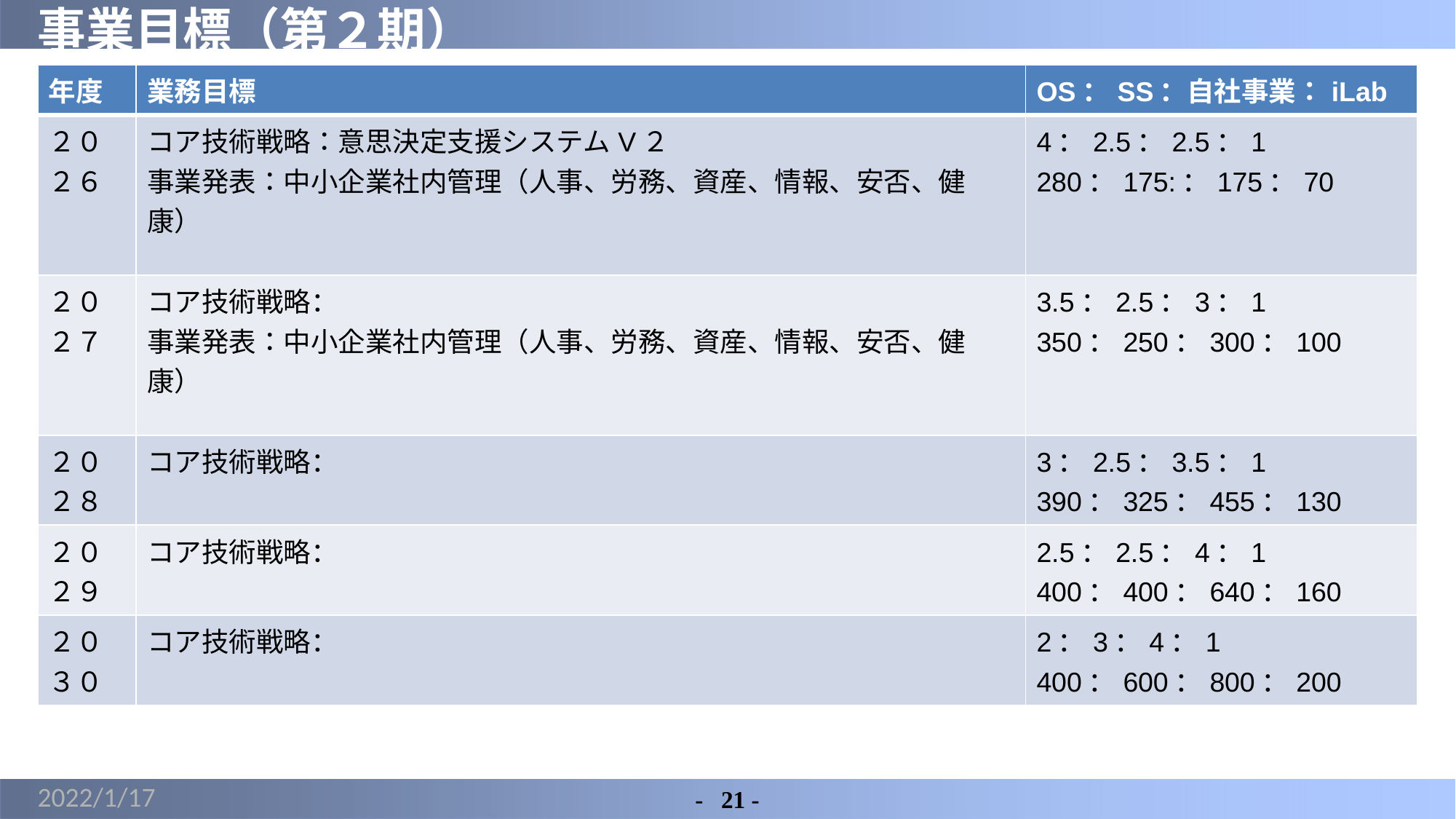

# 事業目標（第２期）
| 年度 | 業務目標 | OS：SS：自社事業：iLab |
| --- | --- | --- |
| ２０２６ | コア技術戦略：意思決定支援システムV２ 事業発表：中小企業社内管理（人事、労務、資産、情報、安否、健康） | 4：2.5：2.5：1 280：175:：175：70 |
| ２０２７ | コア技術戦略： 事業発表：中小企業社内管理（人事、労務、資産、情報、安否、健康） | 3.5：2.5：3：1 350：250：300：100 |
| ２０２８ | コア技術戦略： | 3：2.5：3.5：1 390：325：455：130 |
| ２０２９ | コア技術戦略： | 2.5：2.5：4：1 400：400：640：160 |
| ２０３０ | コア技術戦略： | 2：3：4：1 400：600：800：200 |
2022/1/17
-	21 -